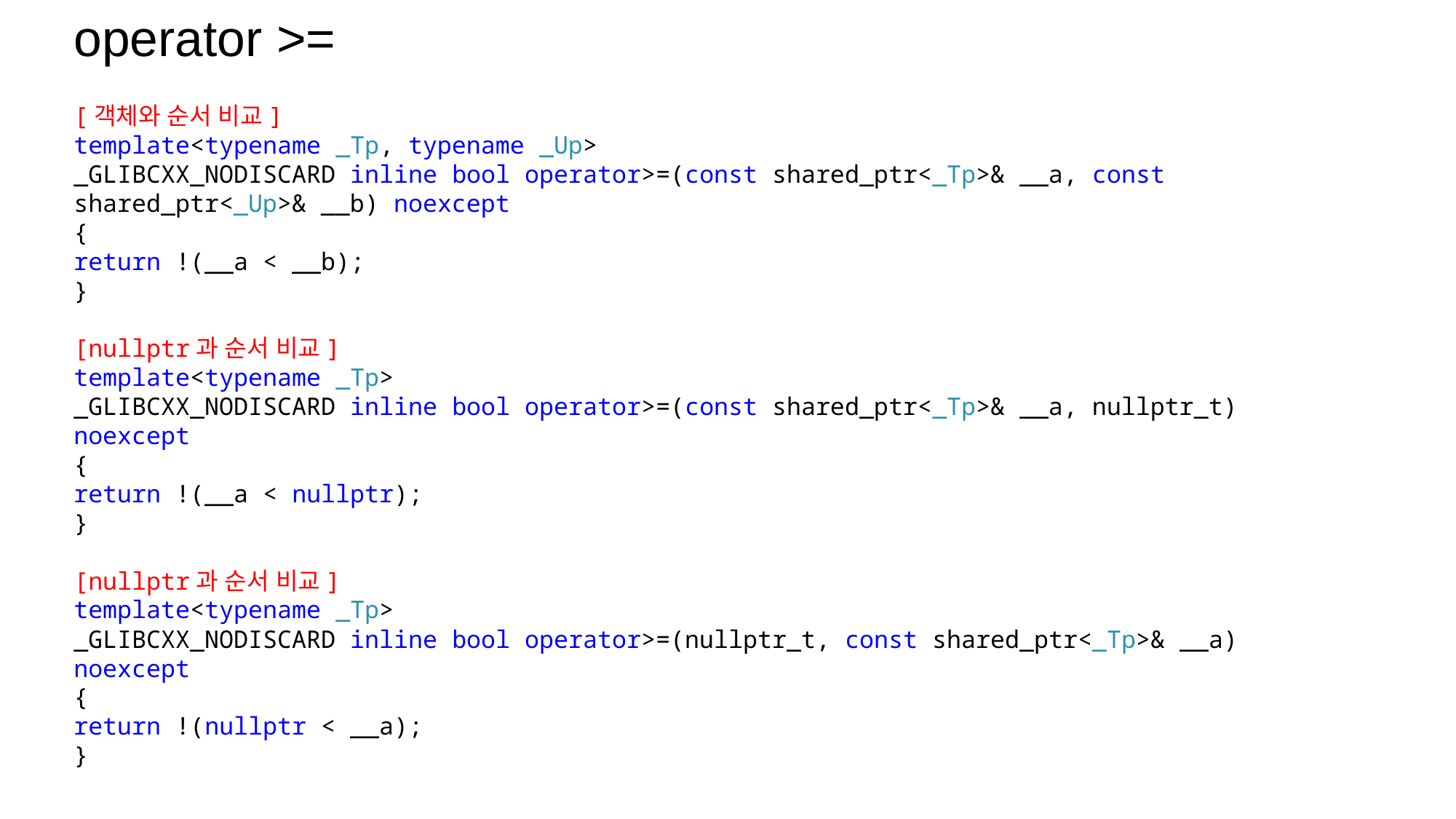

# operator >=
[객체와 순서 비교]
template<typename _Tp, typename _Up>
_GLIBCXX_NODISCARD inline bool operator>=(const shared_ptr<_Tp>& __a, const shared_ptr<_Up>& __b) noexcept
{
return !(__a < __b);
}

[nullptr과 순서 비교]
template<typename _Tp>
_GLIBCXX_NODISCARD inline bool operator>=(const shared_ptr<_Tp>& __a, nullptr_t) noexcept
{
return !(__a < nullptr);
}

[nullptr과 순서 비교]
template<typename _Tp>
_GLIBCXX_NODISCARD inline bool operator>=(nullptr_t, const shared_ptr<_Tp>& __a) noexcept
{
return !(nullptr < __a);
}